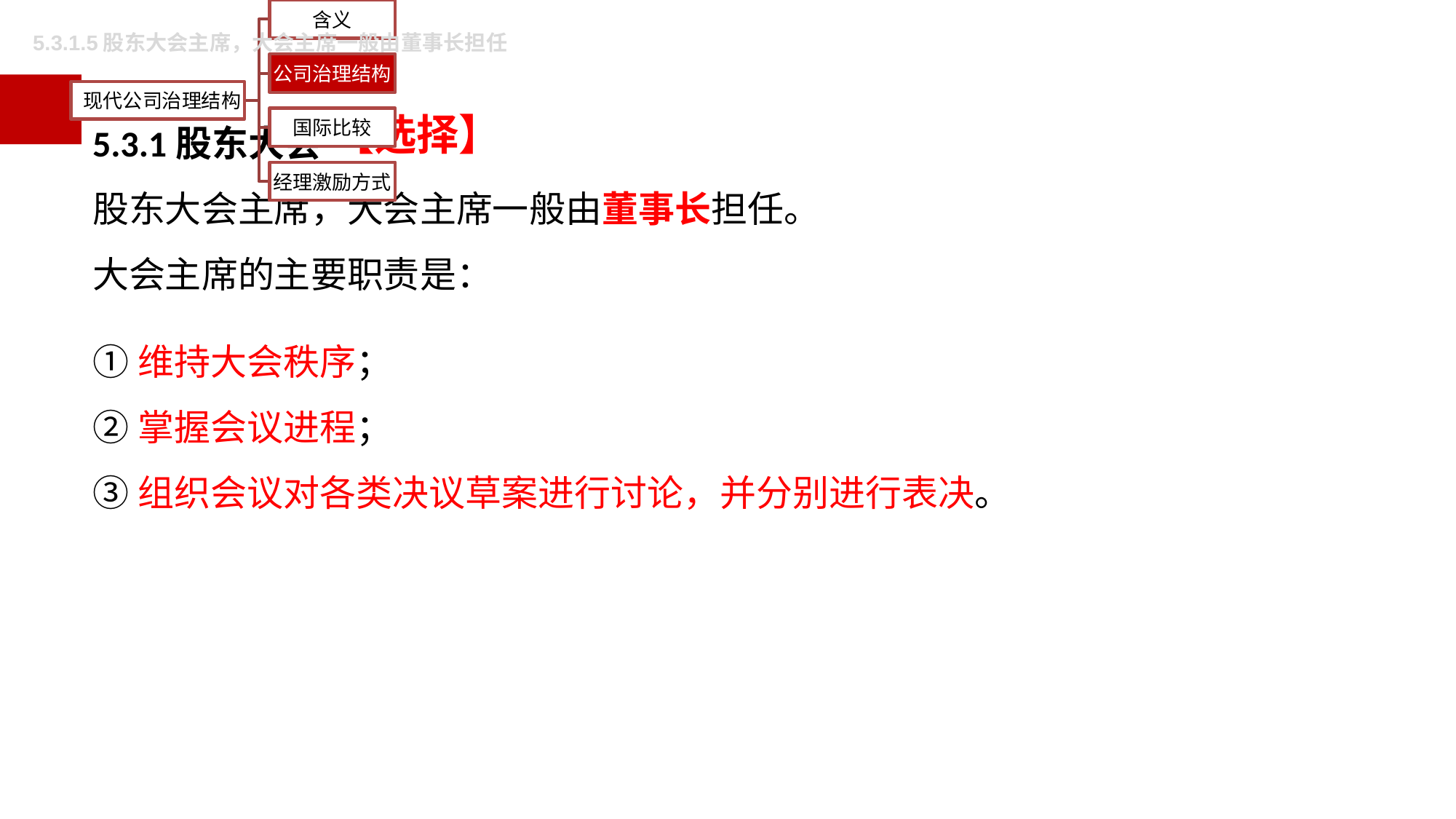

现代公司治理结构
含义
公司治理结构
国际比较
经理激励方式
5.3.1.5股东大会主席，大会主席一般由董事长担任
5.3.1股东大会
股东大会主席，大会主席一般由董事长担任。
大会主席的主要职责是：
【选择】
①维持大会秩序；
②掌握会议进程；
③组织会议对各类决议草案进行讨论，并分别进行表决。